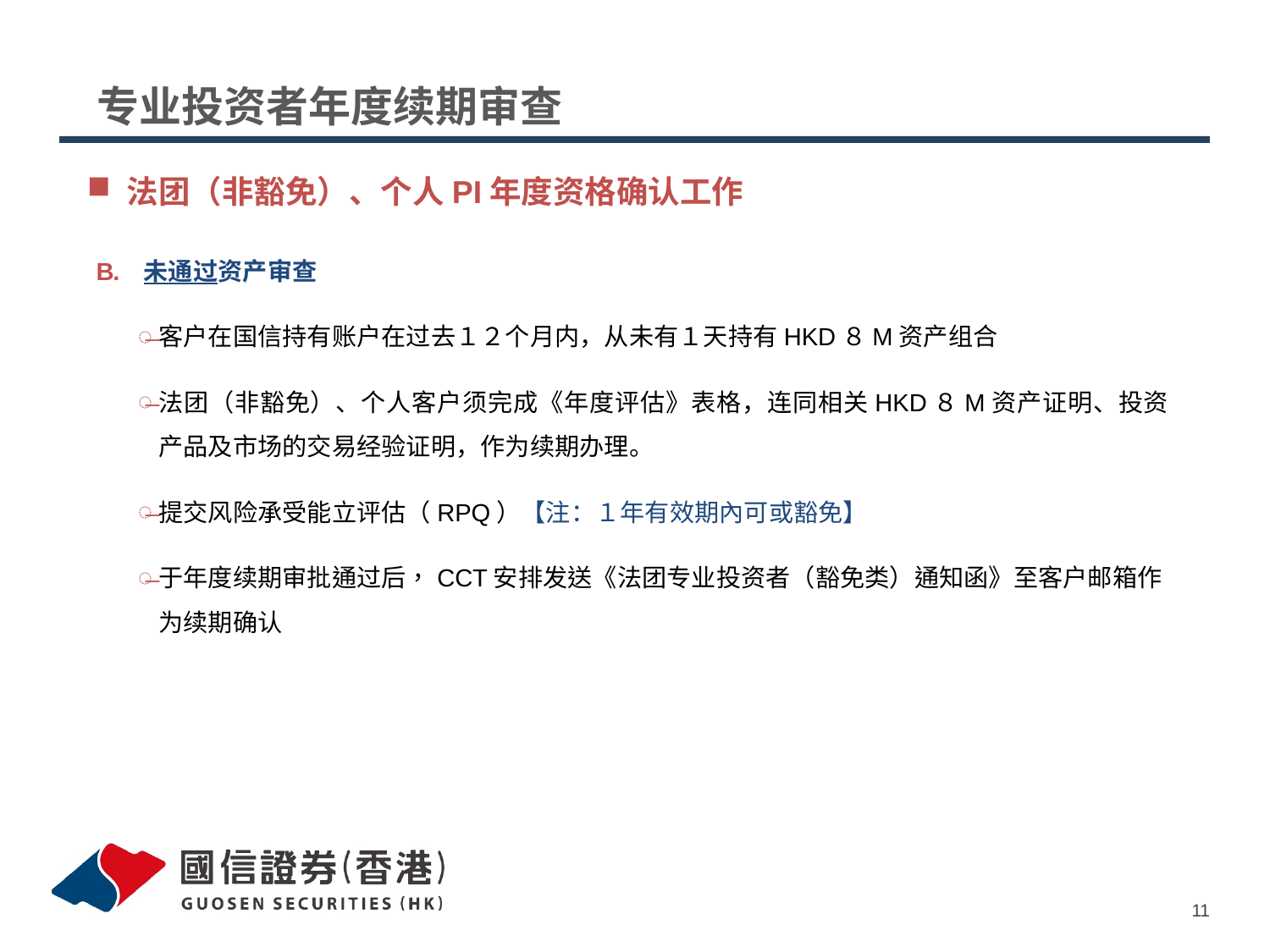

# 专业投资者年度续期审查
法团（非豁免）、个人PI年度资格确认工作
未通过资产审查
客户在国信持有账户在过去１２个月内，从未有１天持有HKD８M资产组合
法团（非豁免）、个人客户须完成《年度评估》表格，连同相关HKD８M资产证明、投资产品及市场的交易经验证明，作为续期办理。
提交风险承受能立评估（RPQ）【注：１年有效期內可或豁免】
于年度续期审批通过后，CCT安排发送《法团专业投资者（豁免类）通知函》至客户邮箱作为续期确认